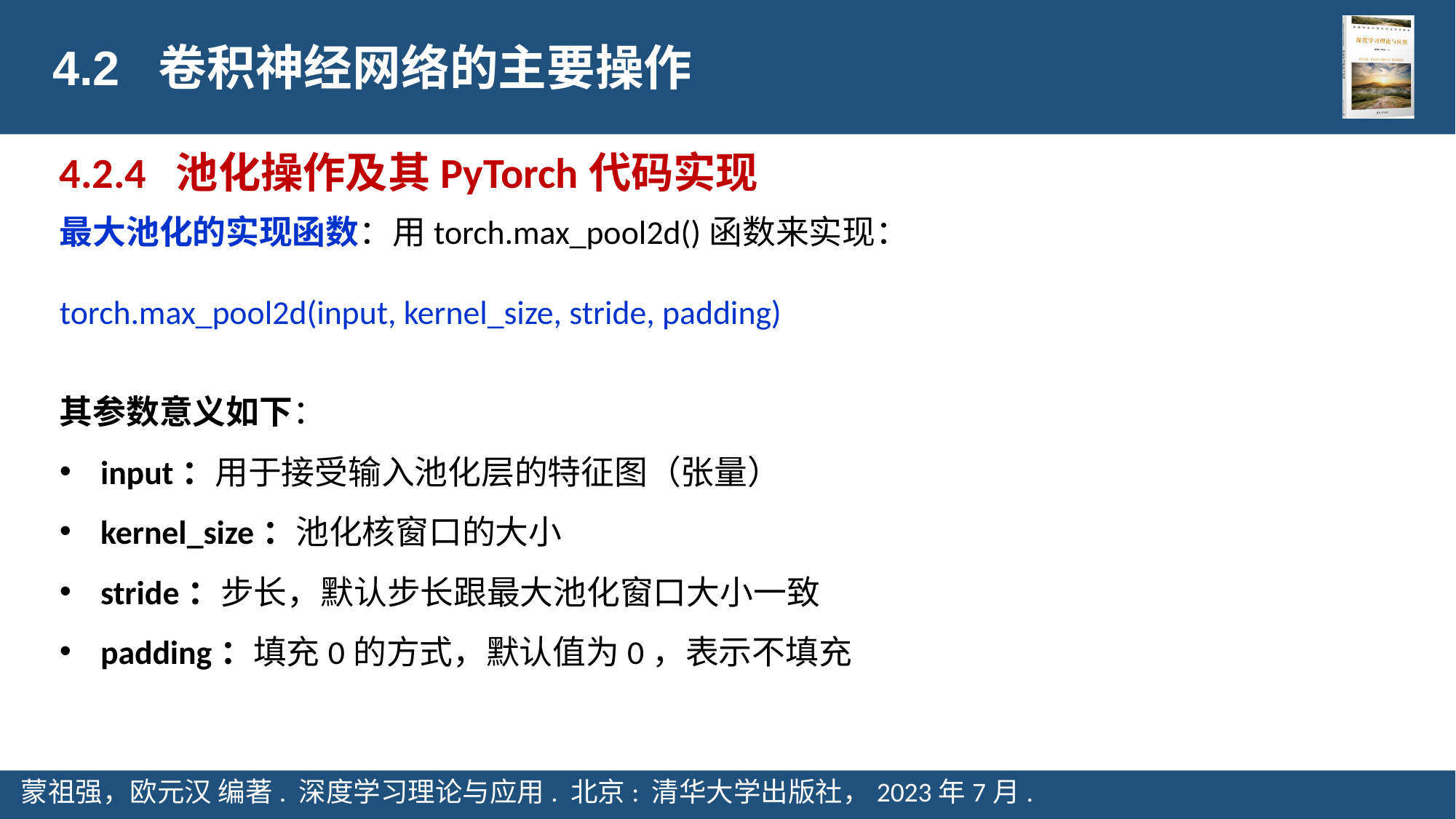

4.2  卷积神经网络的主要操作
4.2.4  池化操作及其PyTorch代码实现
最大池化的实现函数：用torch.max_pool2d()函数来实现：

torch.max_pool2d(input, kernel_size, stride, padding)

其参数意义如下：
input：用于接受输入池化层的特征图（张量）
kernel_size：池化核窗口的大小
stride：步长，默认步长跟最大池化窗口大小一致
padding：填充0的方式，默认值为0，表示不填充